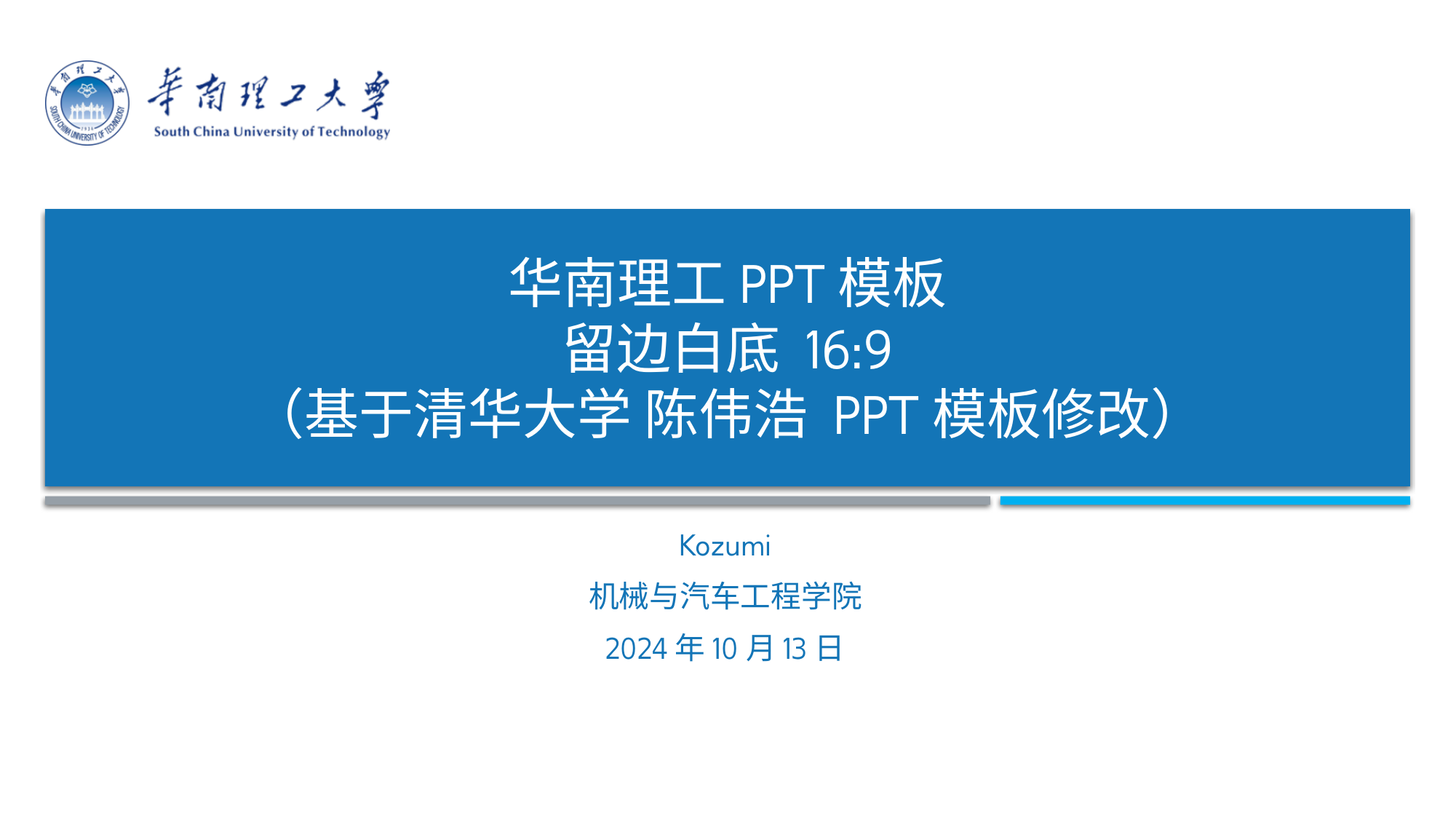

# 华南理工PPT模板 留边白底 16:9 （基于清华大学 陈伟浩 PPT模板修改）
Kozumi
机械与汽车工程学院
2024年10月13日